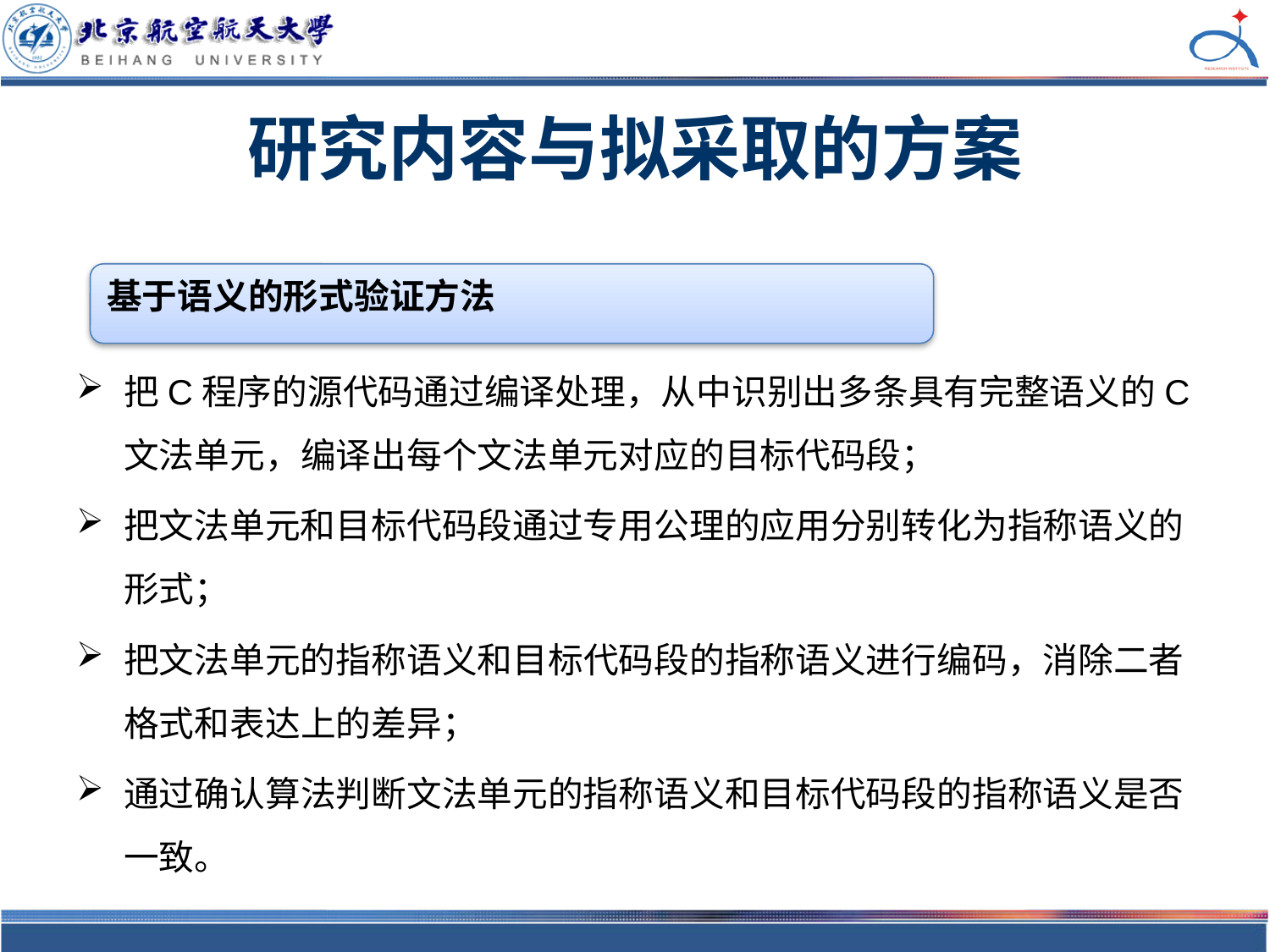

# 研究内容与拟采取的方案

把C程序的源代码通过编译处理，从中识别出多条具有完整语义的C文法单元，编译出每个文法单元对应的目标代码段；
把文法单元和目标代码段通过专用公理的应用分别转化为指称语义的形式；
把文法单元的指称语义和目标代码段的指称语义进行编码，消除二者格式和表达上的差异；
通过确认算法判断文法单元的指称语义和目标代码段的指称语义是否一致。
基于语义的形式验证方法